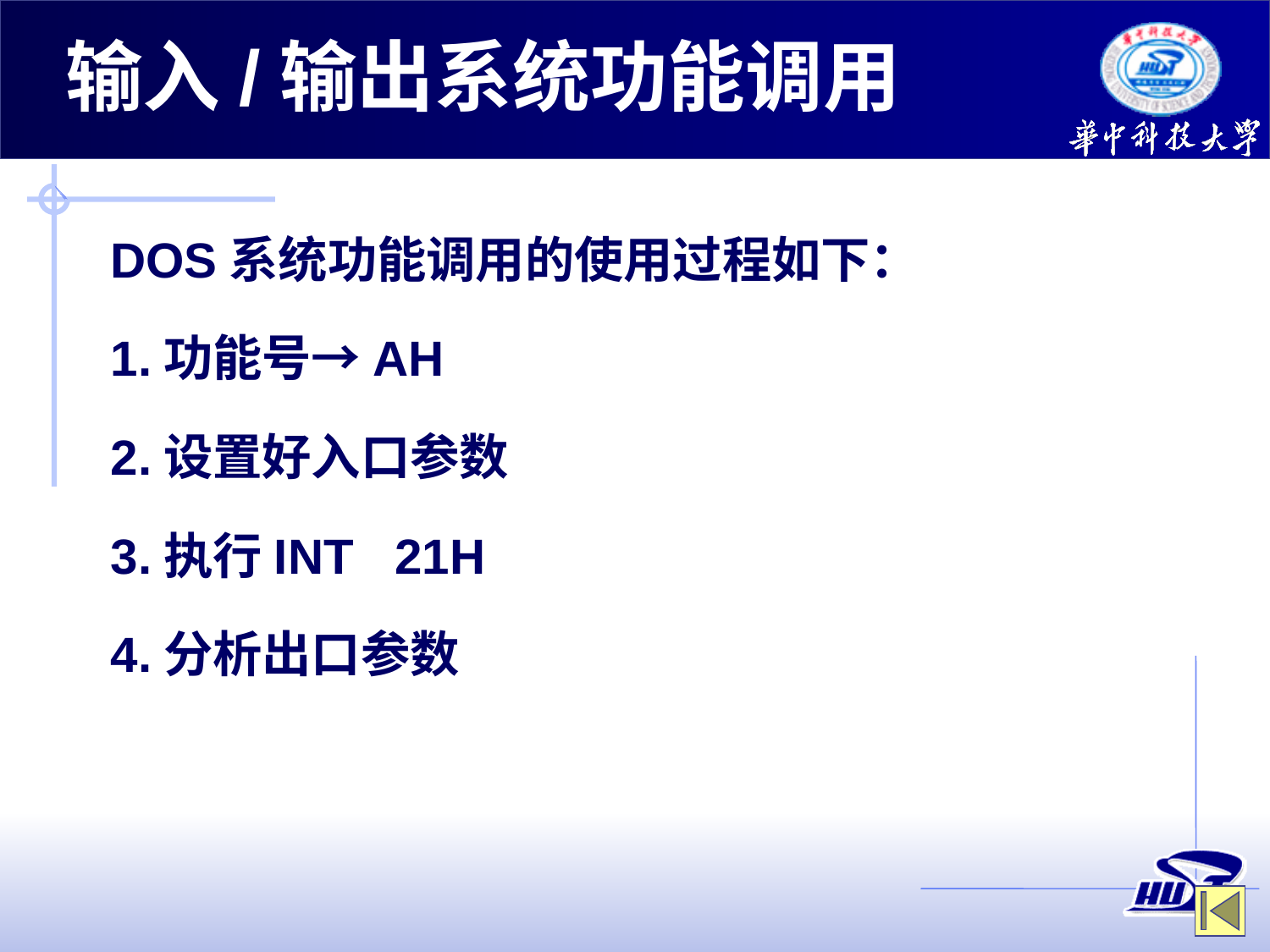

# 输入/输出系统功能调用
DOS系统功能调用的使用过程如下：
1.功能号→AH
2.设置好入口参数
3.执行INT   21H
4.分析出口参数